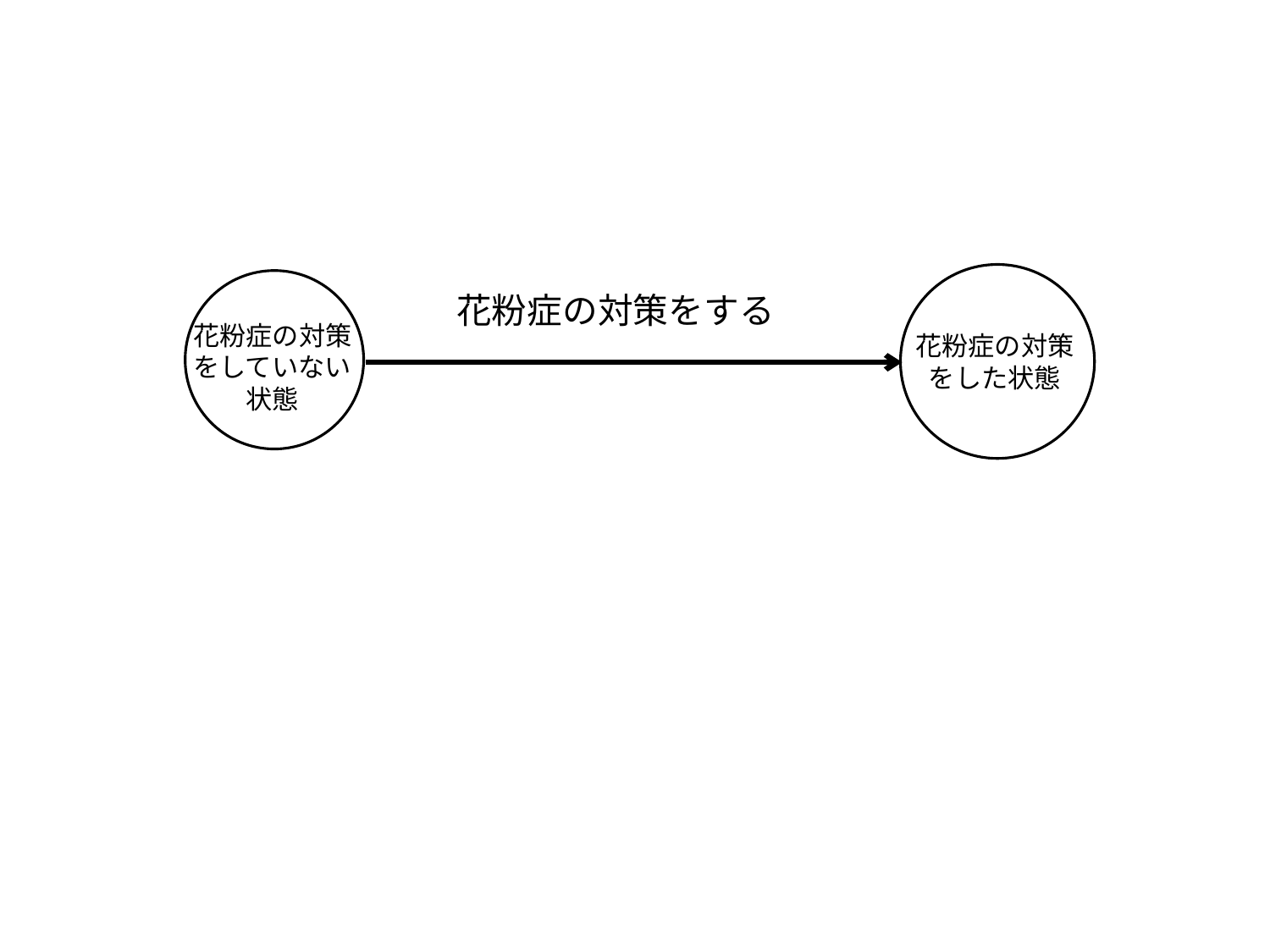

花粉症の対策をする
花粉症の対策
をしていない
状態
花粉症の対策
をした状態